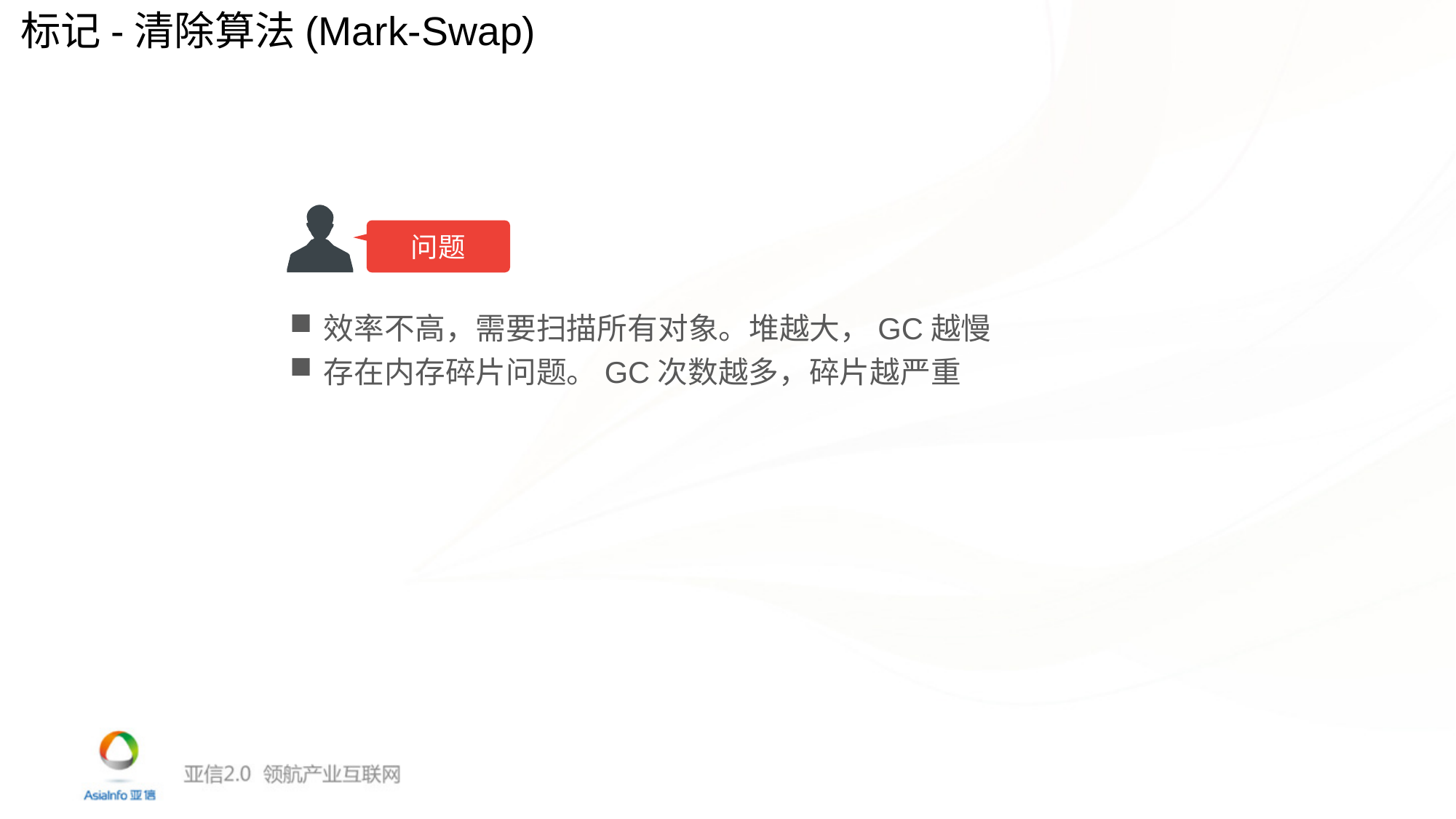

标记-清除算法(Mark-Swap)

问题

效率不高，需要扫描所有对象。堆越大，GC越慢
存在内存碎片问题。GC次数越多，碎片越严重